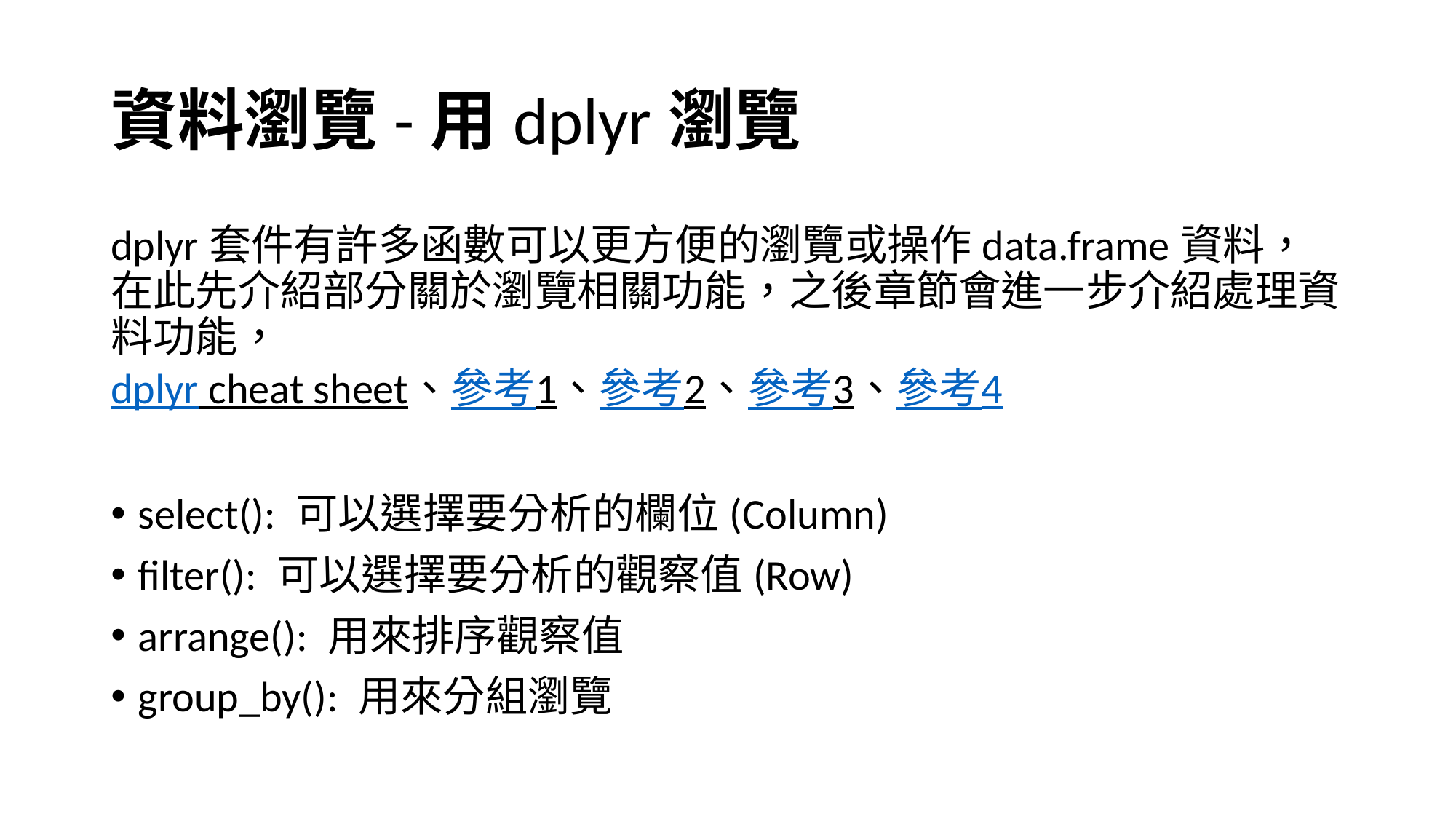

# 資料瀏覽-用dplyr瀏覽
dplyr套件有許多函數可以更方便的瀏覽或操作data.frame資料，在此先介紹部分關於瀏覽相關功能，之後章節會進一步介紹處理資料功能，
dplyr cheat sheet、參考1、參考2、參考3、參考4

select(): 可以選擇要分析的欄位(Column)
filter(): 可以選擇要分析的觀察值(Row)
arrange(): 用來排序觀察值
group_by(): 用來分組瀏覽